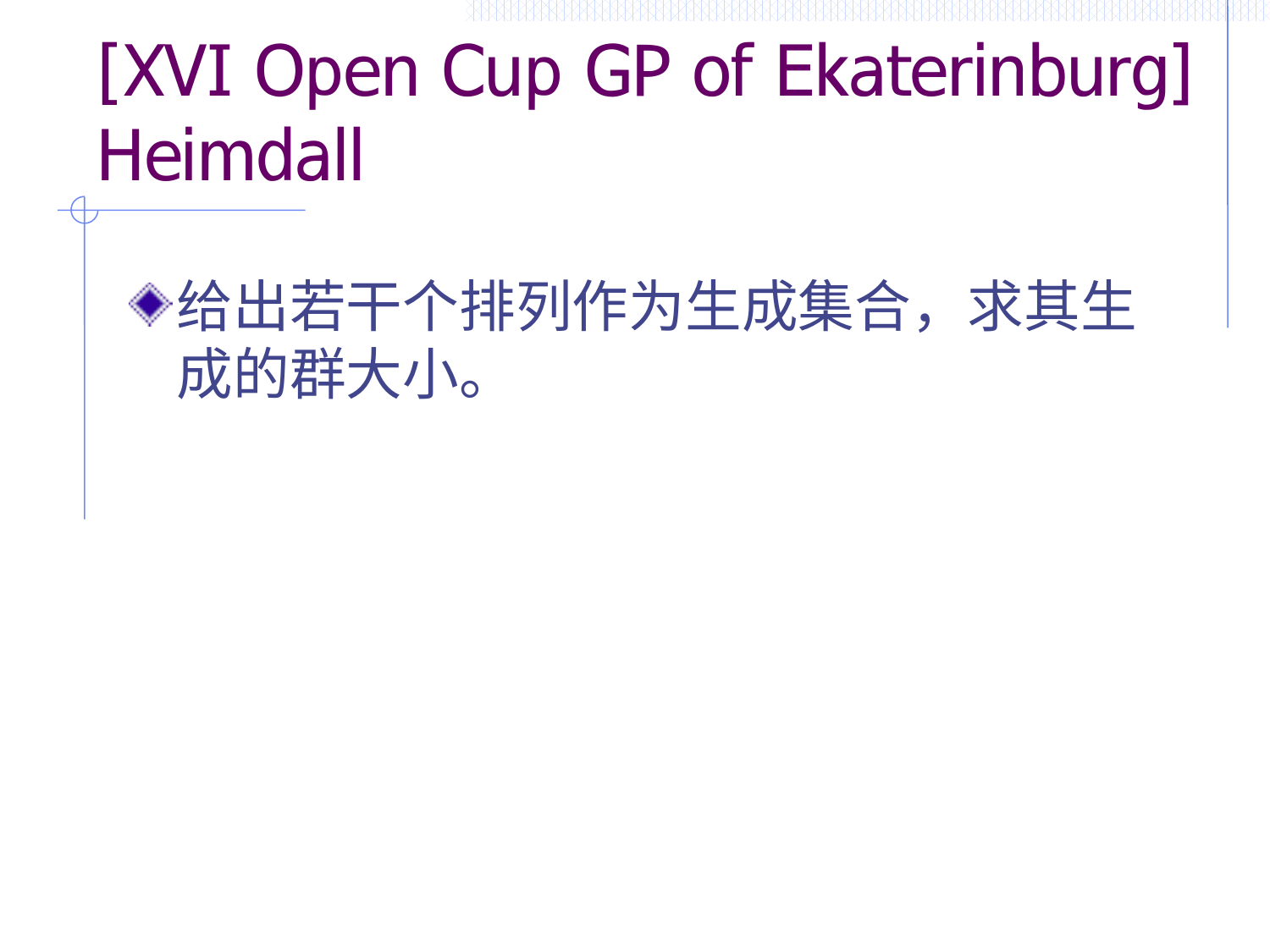

# [XVI Open Cup GP of Ekaterinburg] Heimdall
给出若干个排列作为生成集合，求其生成的群大小。